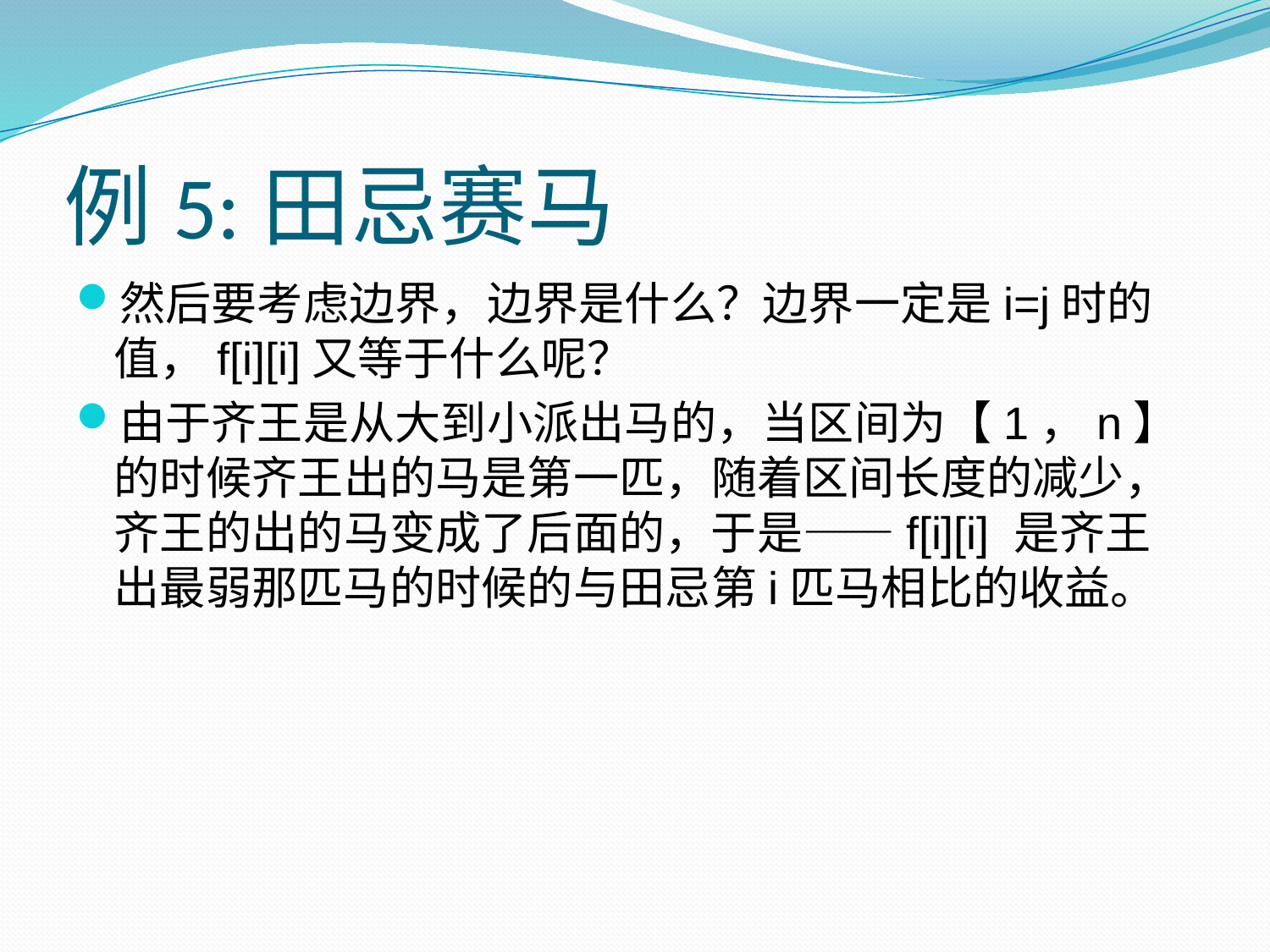

# 例5:田忌赛马
然后要考虑边界，边界是什么？边界一定是i=j时的值，f[i][i]又等于什么呢？
由于齐王是从大到小派出马的，当区间为【1，n】的时候齐王出的马是第一匹，随着区间长度的减少，齐王的出的马变成了后面的，于是——f[i][i] 是齐王出最弱那匹马的时候的与田忌第i匹马相比的收益。